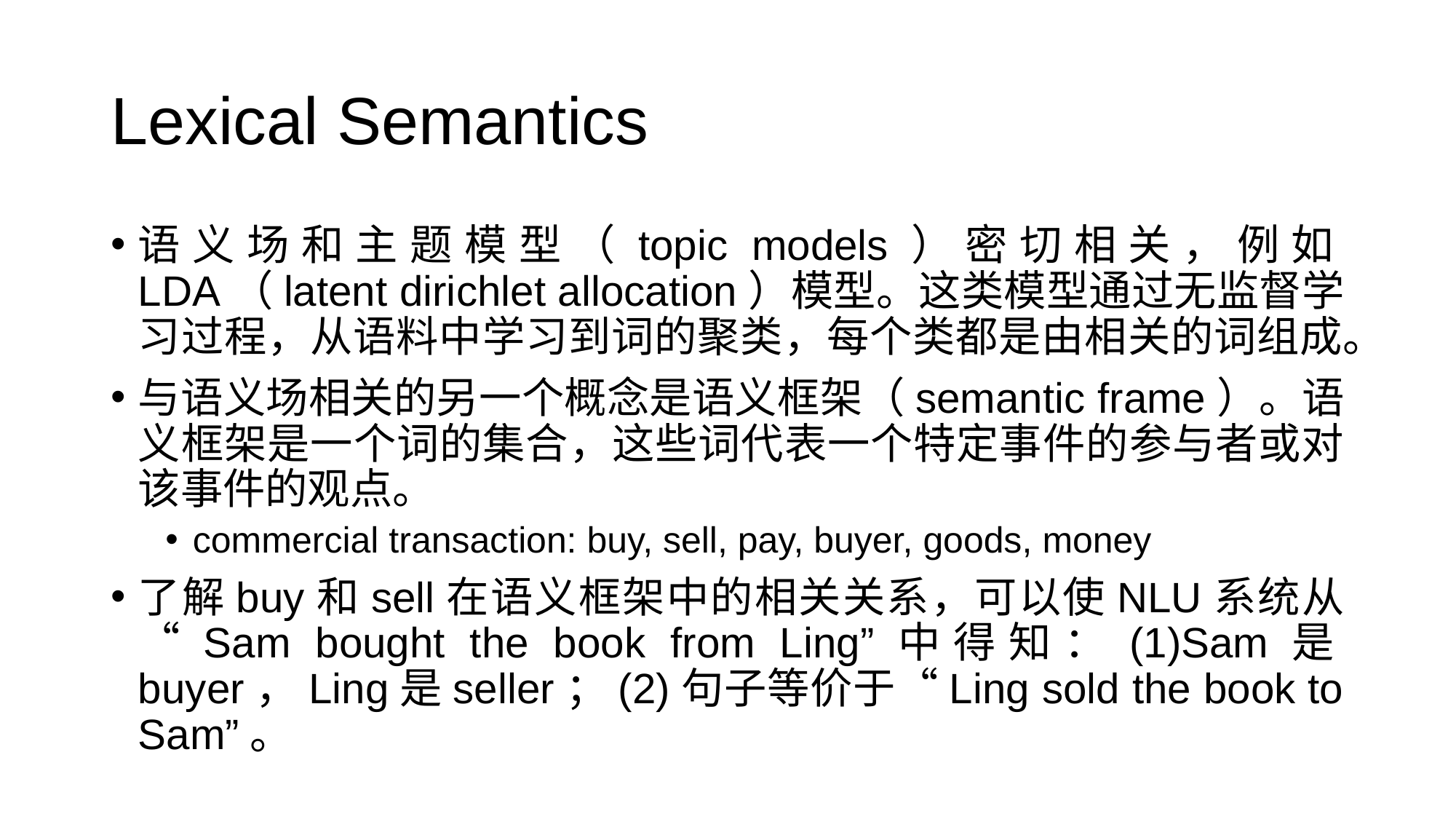

# Lexical Semantics
语义场和主题模型（topic models）密切相关，例如LDA（latent dirichlet allocation）模型。这类模型通过无监督学习过程，从语料中学习到词的聚类，每个类都是由相关的词组成。
与语义场相关的另一个概念是语义框架（semantic frame）。语义框架是一个词的集合，这些词代表一个特定事件的参与者或对该事件的观点。
commercial transaction: buy, sell, pay, buyer, goods, money
了解buy和sell在语义框架中的相关关系，可以使NLU系统从“Sam bought the book from Ling”中得知：(1)Sam是buyer，Ling是seller；(2)句子等价于“Ling sold the book to Sam”。